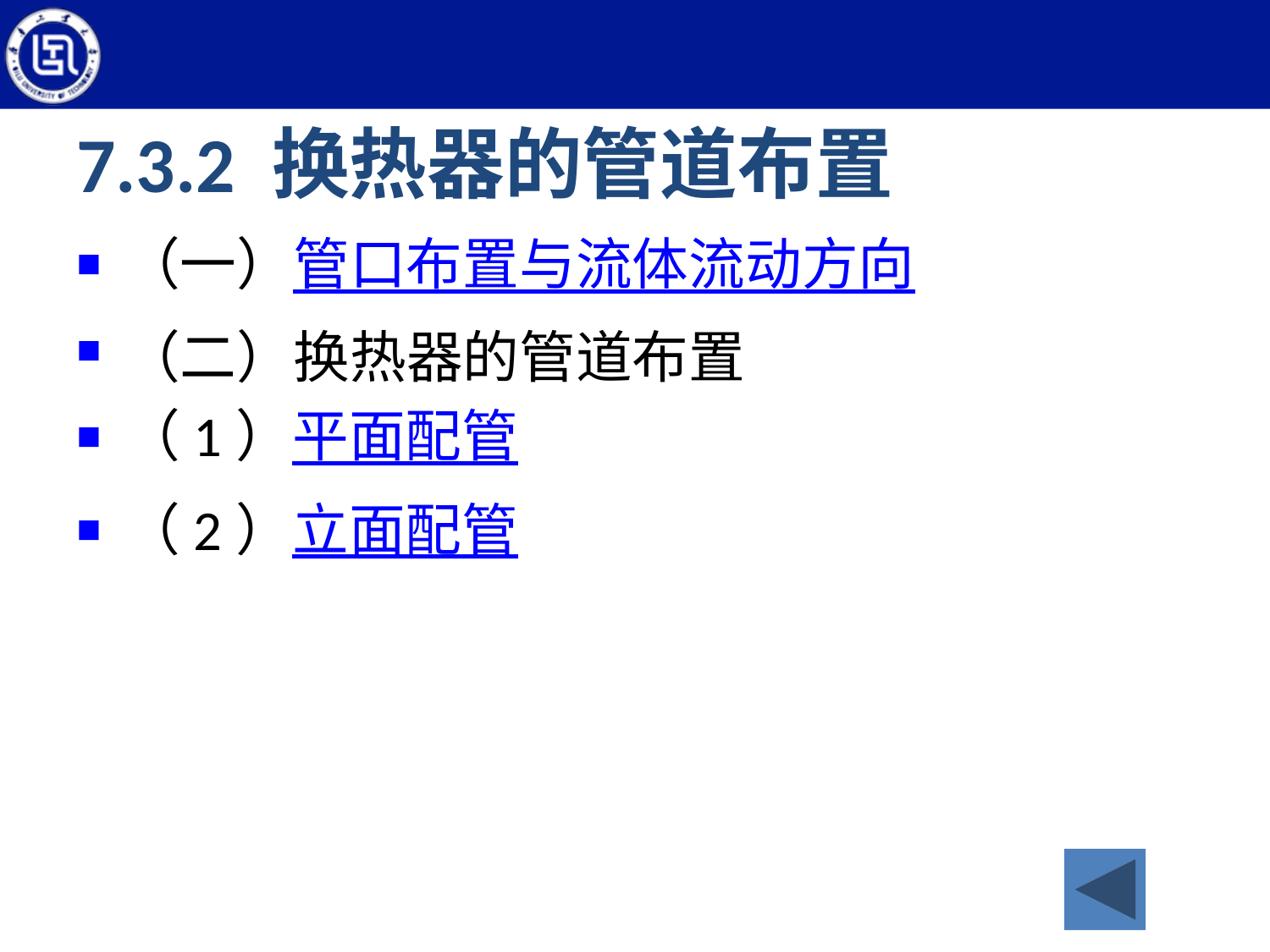

# 7.3.2 换热器的管道布置
（一）管口布置与流体流动方向
（二）换热器的管道布置
（1）平面配管
（2）立面配管